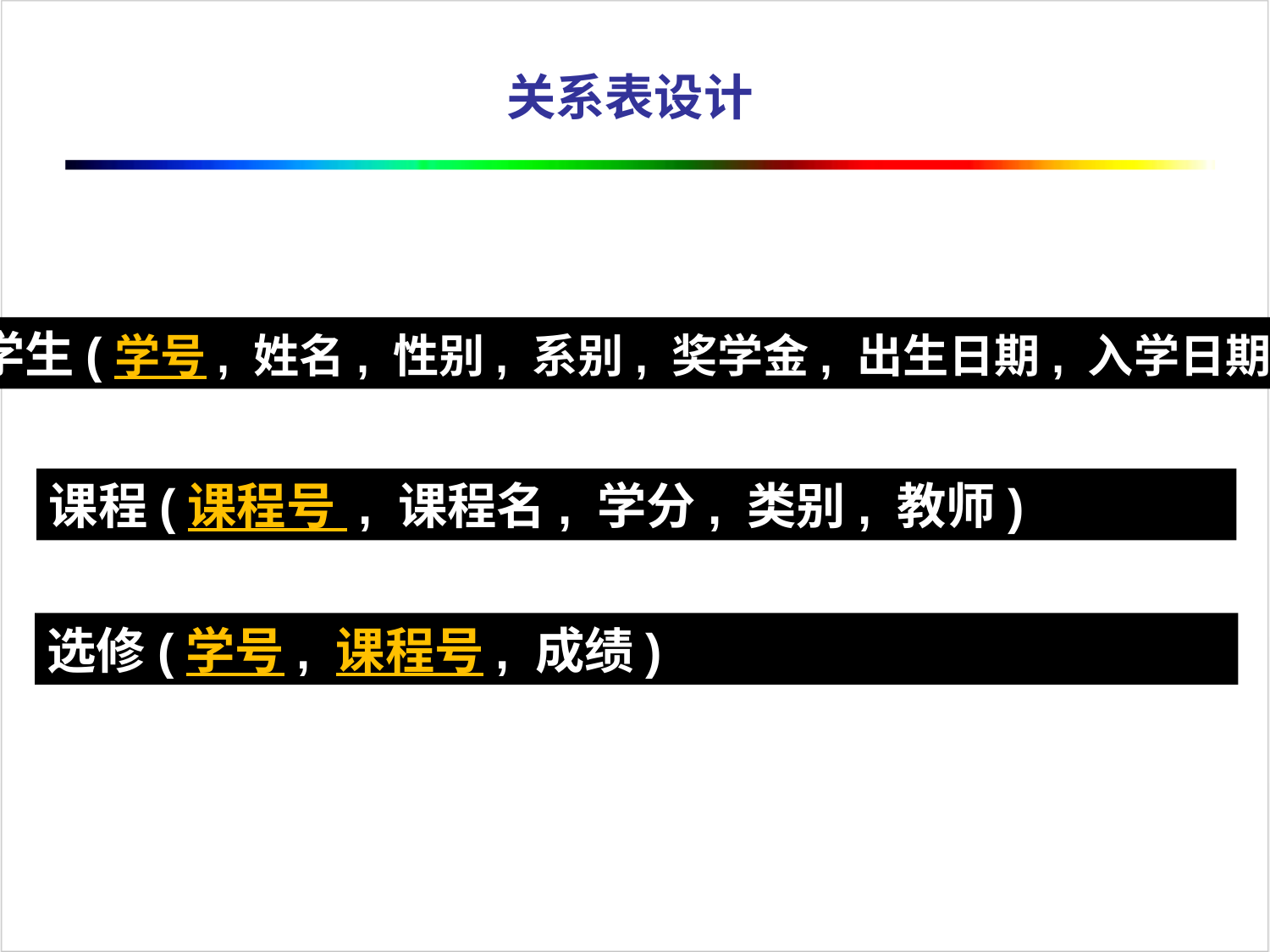

关系表设计
学生(学号, 姓名, 性别, 系别, 奖学金, 出生日期, 入学日期)
课程(课程号 , 课程名, 学分, 类别, 教师)
选修(学号, 课程号, 成绩)